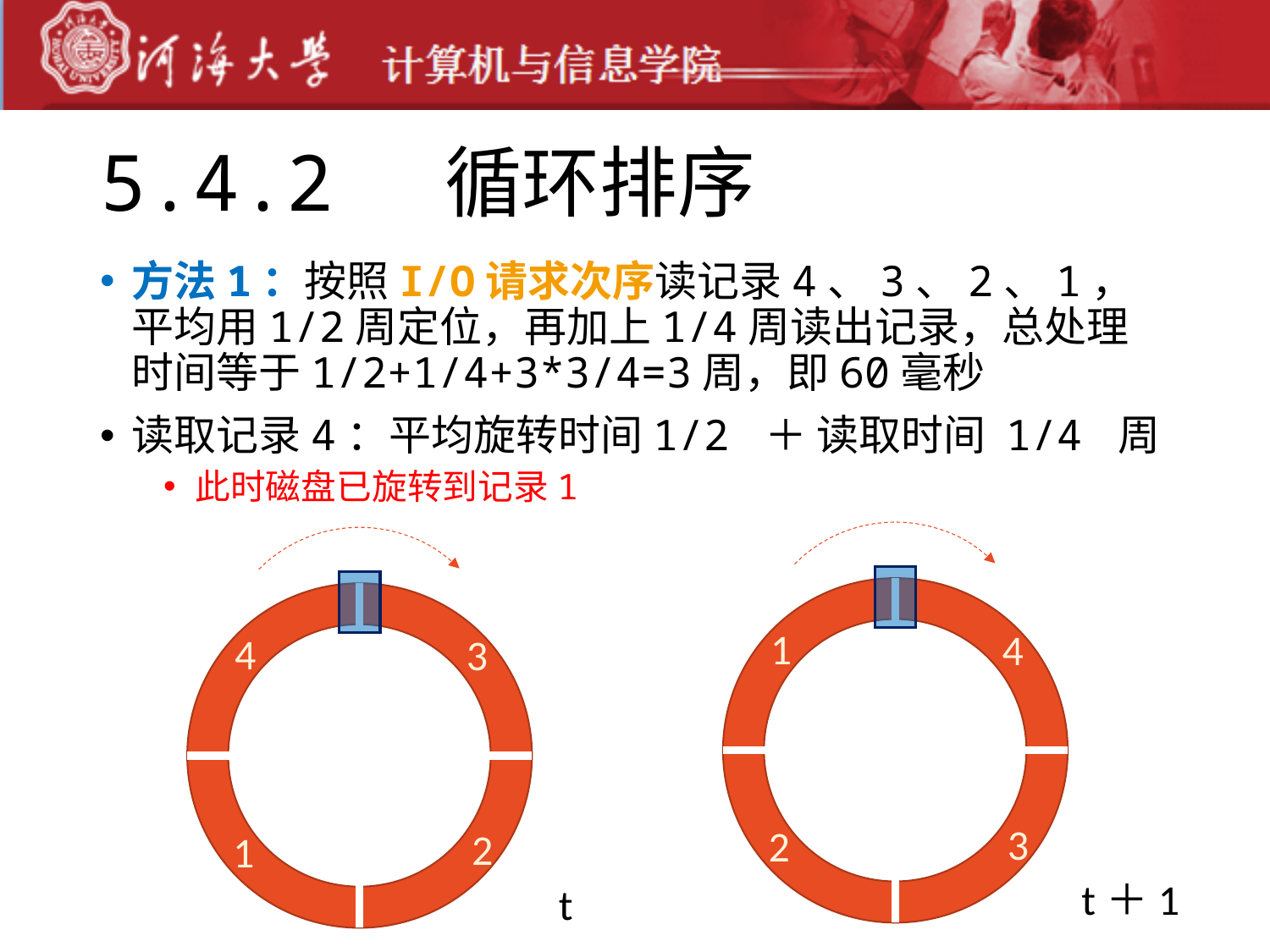

# 5.4.2  循环排序
方法1：按照I/O请求次序读记录4、3、2、1，平均用1/2周定位，再加上1/4周读出记录，总处理时间等于1/2+1/4+3*3/4=3周，即60毫秒
读取记录4：平均旋转时间1/2 ＋ 读取时间 1/4 周
此时磁盘已旋转到记录1

1
4

3
2

4
3

2
1
t＋1
t